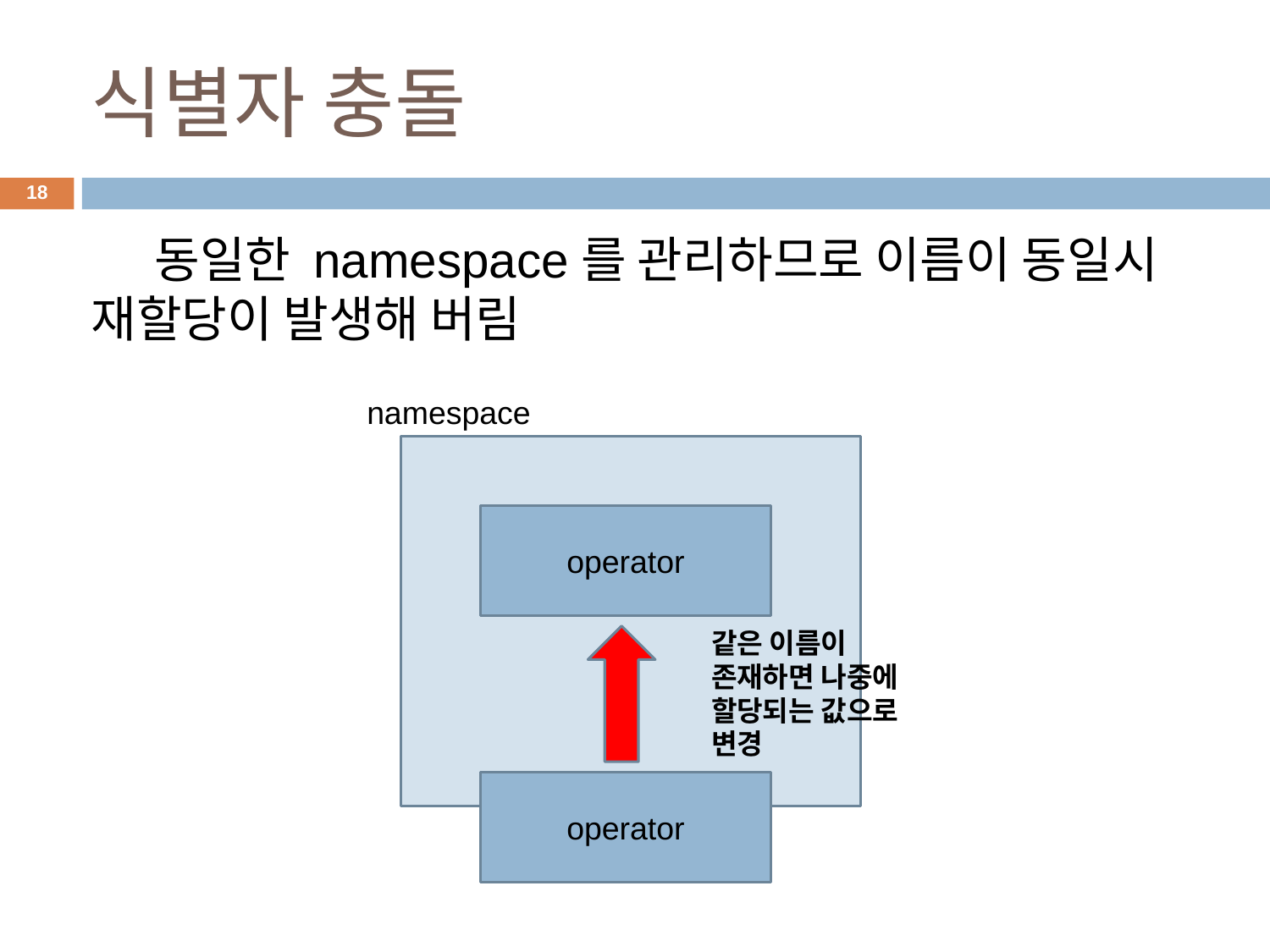

# 식별자 충돌
18
동일한 namespace를 관리하므로 이름이 동일시 재할당이 발생해 버림
namespace

operator
같은 이름이 존재하면 나중에 할당되는 값으로 변경

operator